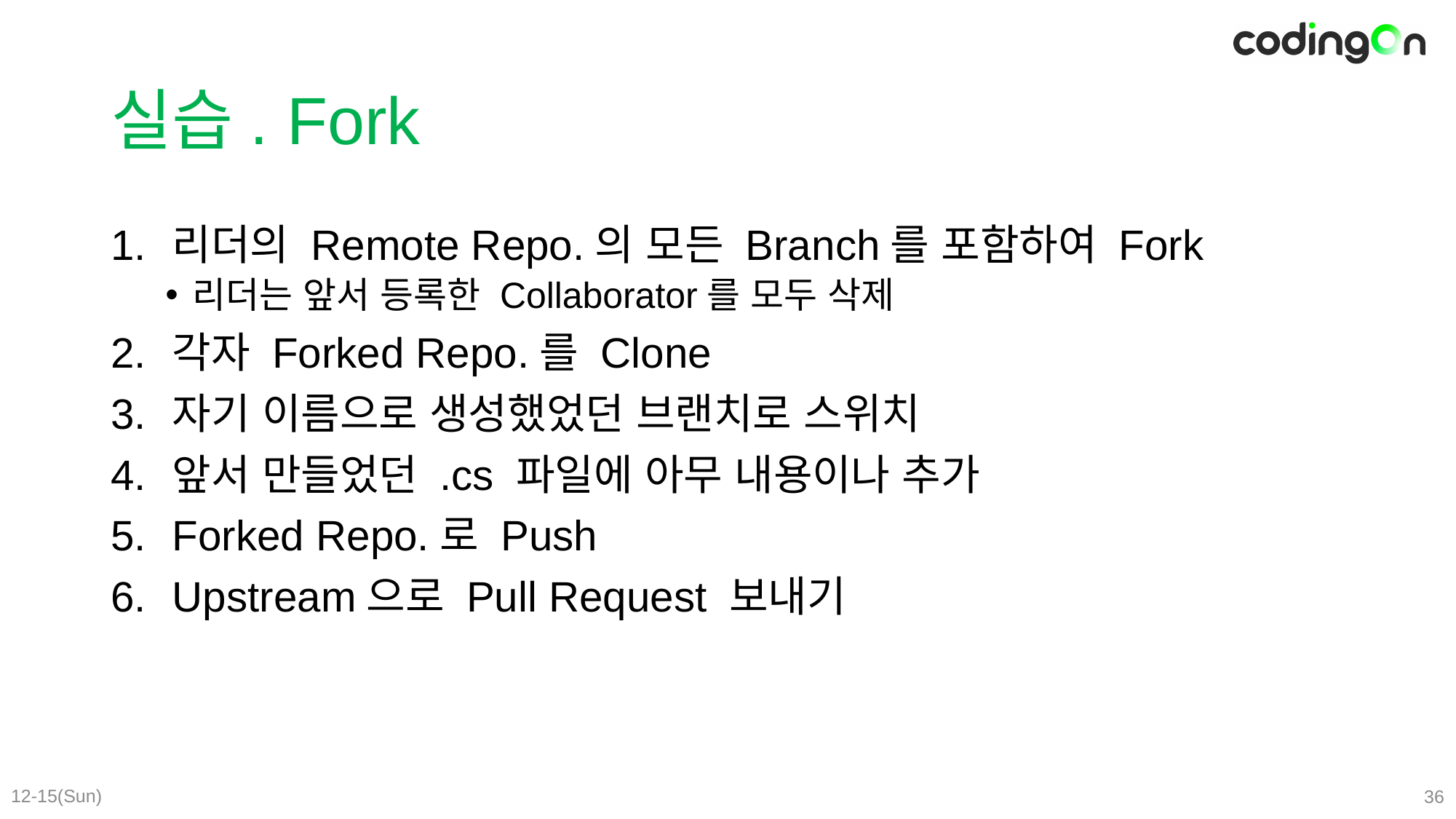

# 실습. Fork
리더의 Remote Repo.의 모든 Branch를 포함하여 Fork
리더는 앞서 등록한 Collaborator를 모두 삭제
각자 Forked Repo.를 Clone
자기 이름으로 생성했었던 브랜치로 스위치
앞서 만들었던 .cs 파일에 아무 내용이나 추가
Forked Repo.로 Push
Upstream으로 Pull Request 보내기
12-15(Sun)
36